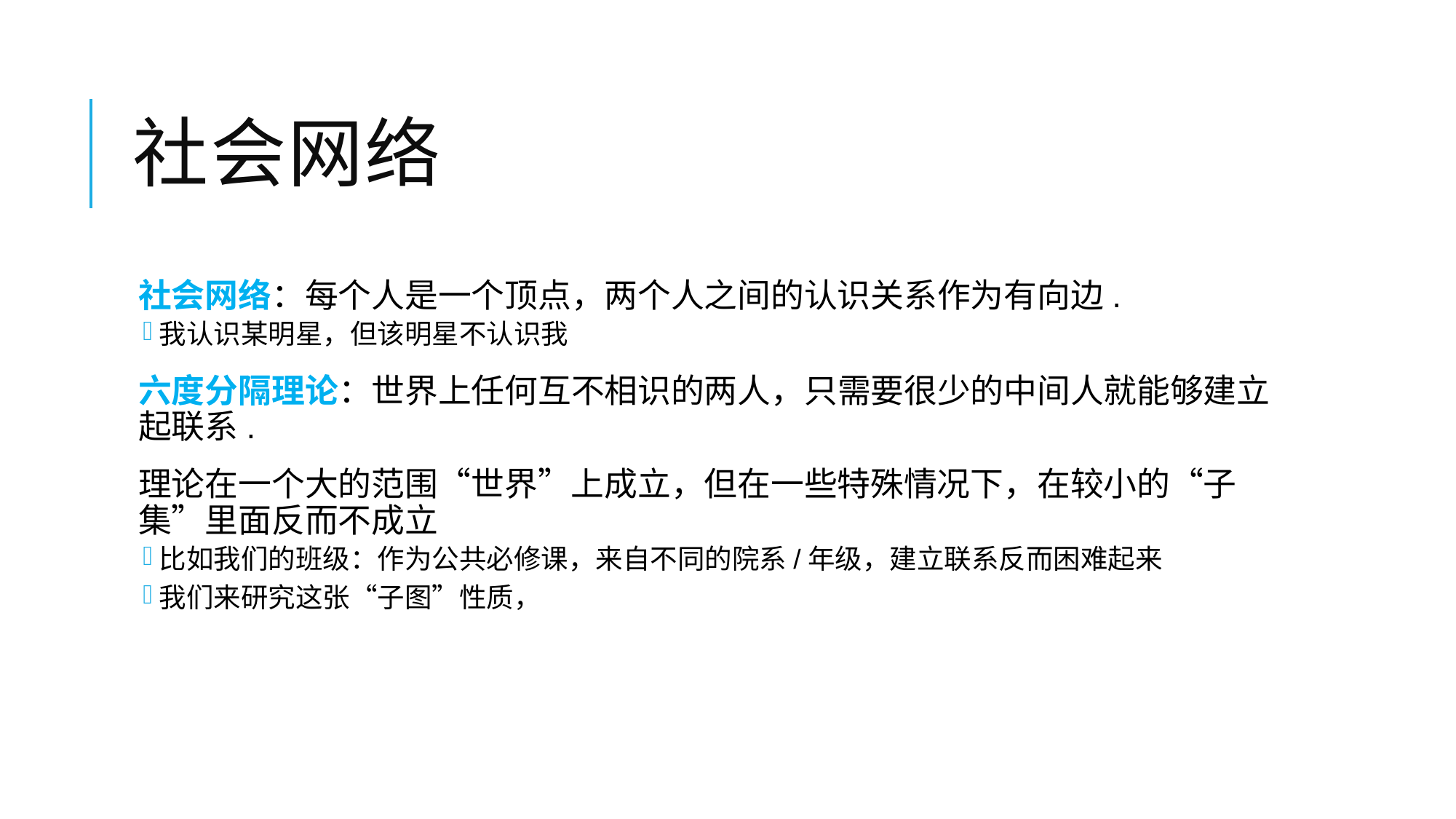

# 社会网络
社会网络：每个人是一个顶点，两个人之间的认识关系作为有向边.
我认识某明星，但该明星不认识我
六度分隔理论：世界上任何互不相识的两人，只需要很少的中间人就能够建立起联系.
理论在一个大的范围“世界”上成立，但在一些特殊情况下，在较小的“子集”里面反而不成立
比如我们的班级：作为公共必修课，来自不同的院系/年级，建立联系反而困难起来
我们来研究这张“子图”性质，